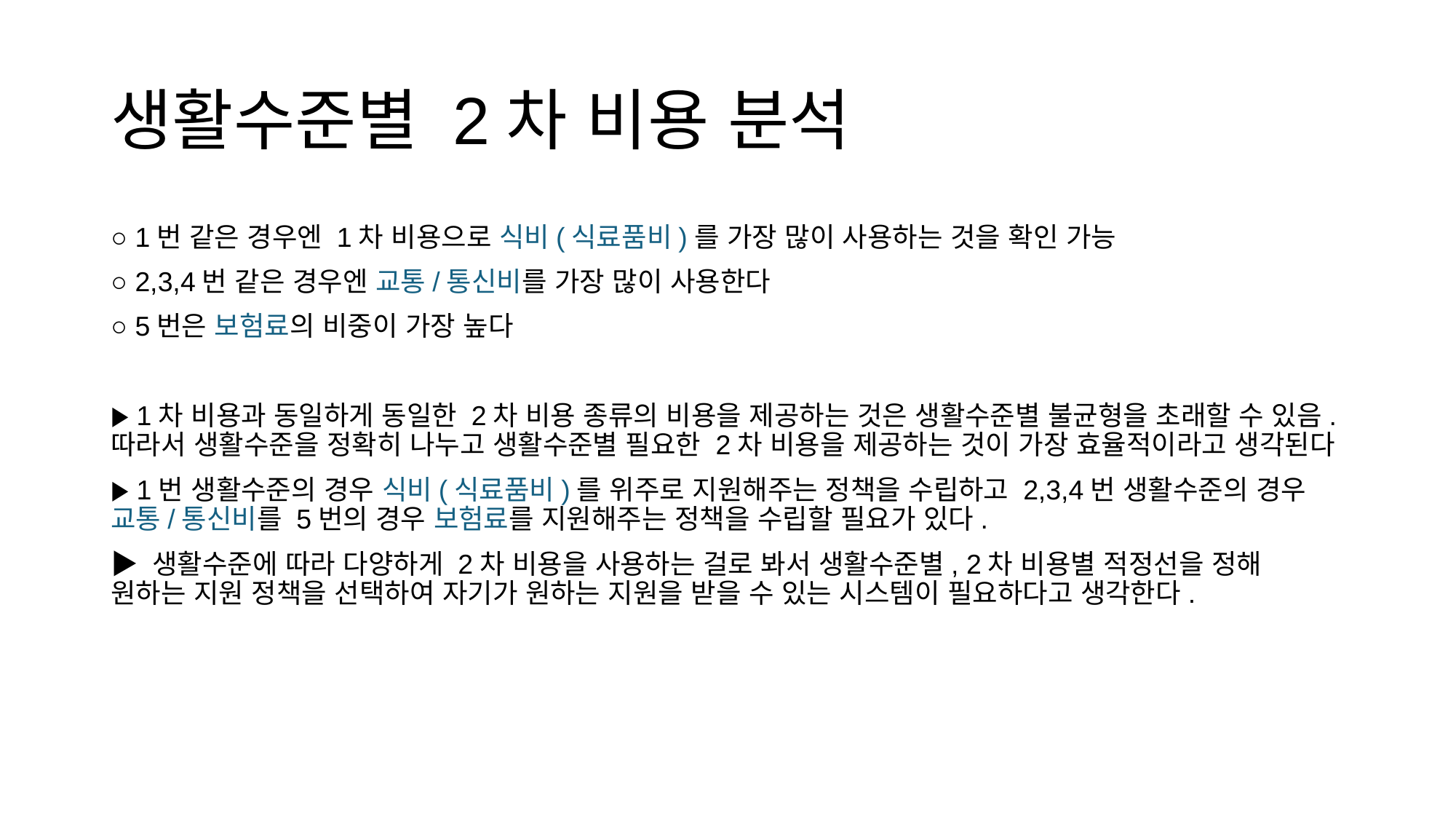

# 생활수준별 2차 비용 분석
○ 1번 같은 경우엔 1차 비용으로 식비(식료품비)를 가장 많이 사용하는 것을 확인 가능
○ 2,3,4번 같은 경우엔 교통/통신비를 가장 많이 사용한다
○ 5번은 보험료의 비중이 가장 높다

▶ 1차 비용과 동일하게 동일한 2차 비용 종류의 비용을 제공하는 것은 생활수준별 불균형을 초래할 수 있음. 따라서 생활수준을 정확히 나누고 생활수준별 필요한 2차 비용을 제공하는 것이 가장 효율적이라고 생각된다
▶ 1번 생활수준의 경우 식비(식료품비)를 위주로 지원해주는 정책을 수립하고 2,3,4번 생활수준의 경우 교통/통신비를 5번의 경우 보험료를 지원해주는 정책을 수립할 필요가 있다.
▶ 생활수준에 따라 다양하게 2차 비용을 사용하는 걸로 봐서 생활수준별, 2차 비용별 적정선을 정해 원하는 지원 정책을 선택하여 자기가 원하는 지원을 받을 수 있는 시스템이 필요하다고 생각한다.